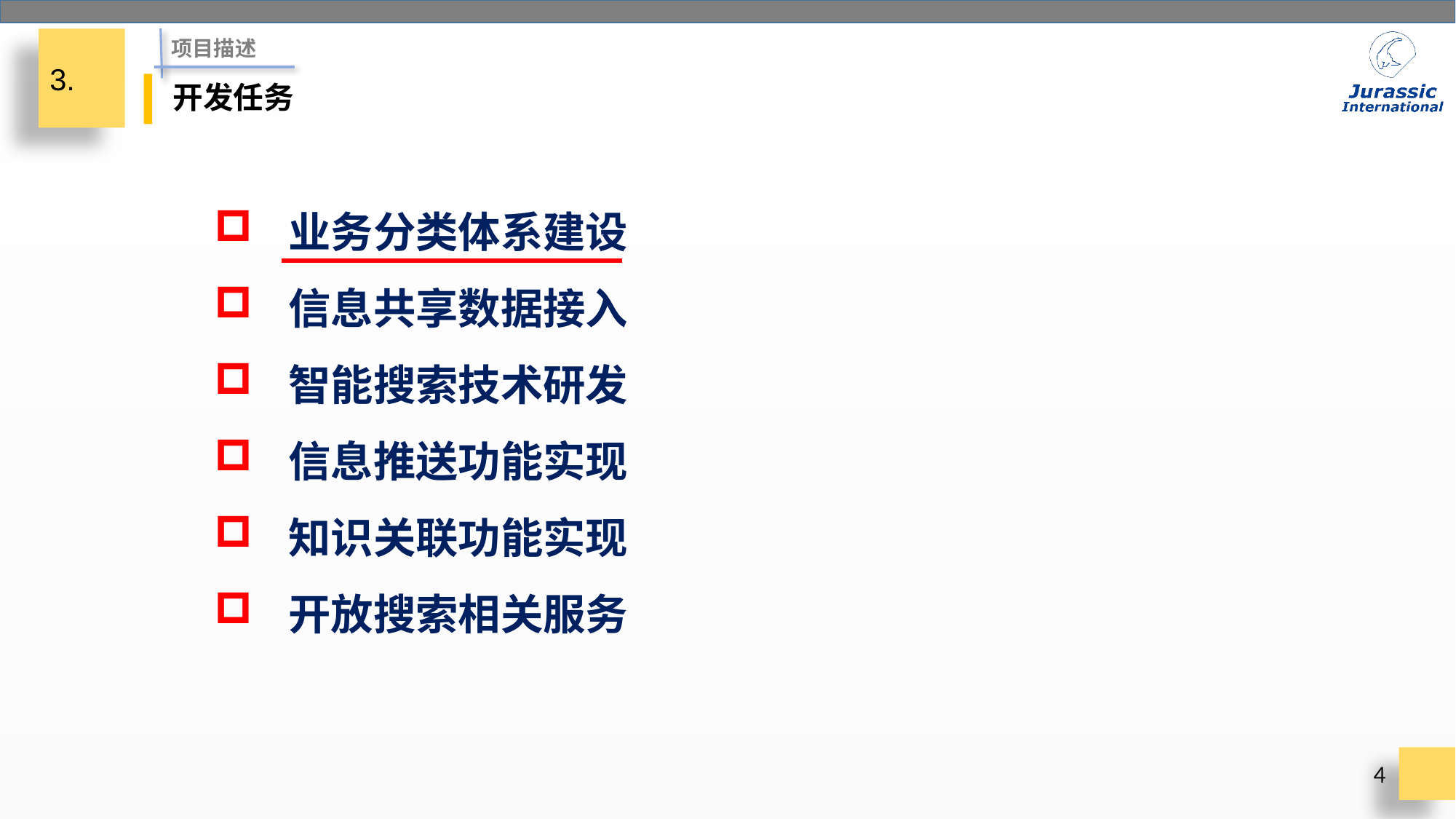

项目描述
3.
开发任务
 业务分类体系建设
 信息共享数据接入
 智能搜索技术研发
 信息推送功能实现
 知识关联功能实现
 开放搜索相关服务